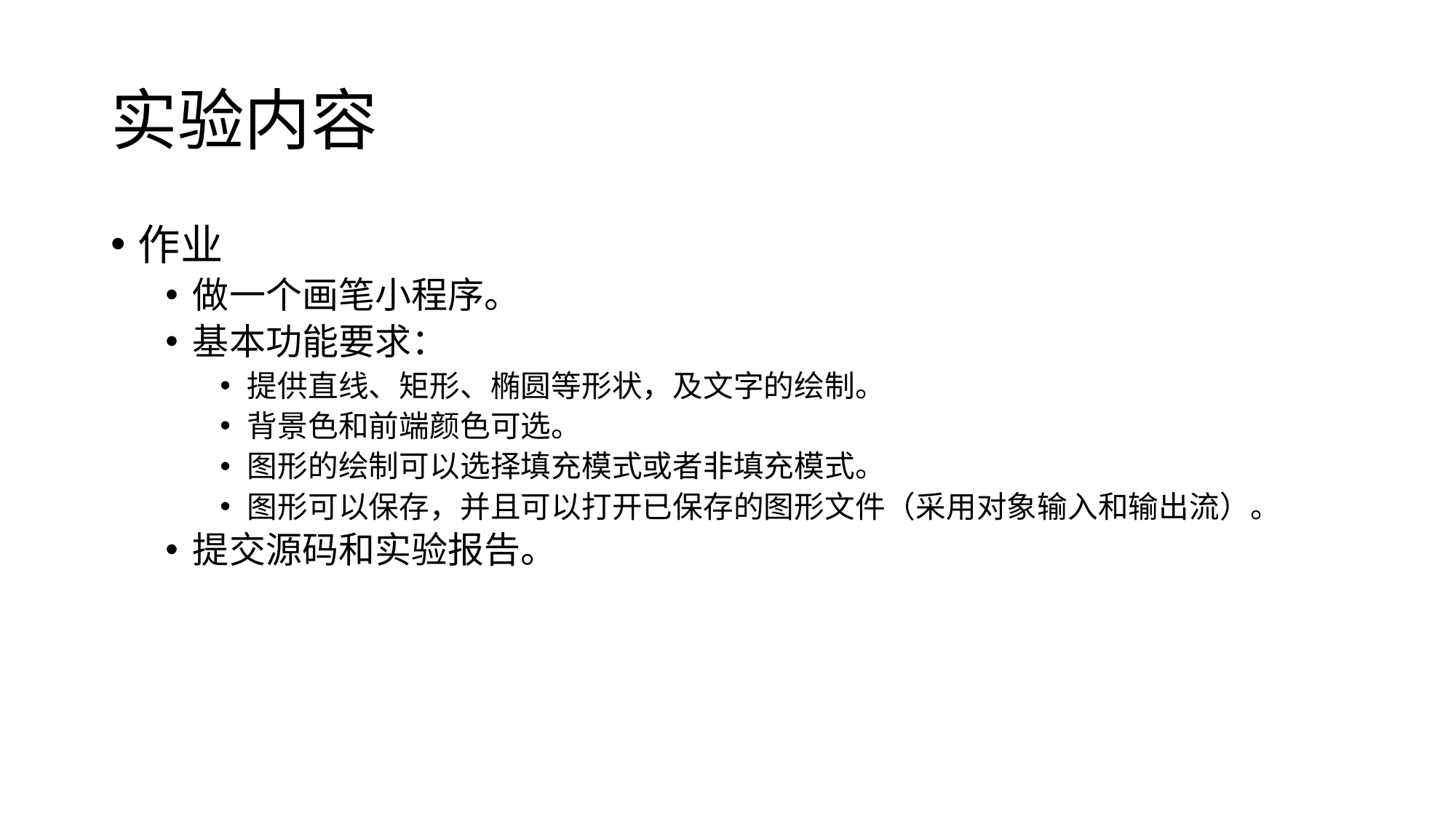

# 实验内容
作业
做一个画笔小程序。
基本功能要求：
提供直线、矩形、椭圆等形状，及文字的绘制。
背景色和前端颜色可选。
图形的绘制可以选择填充模式或者非填充模式。
图形可以保存，并且可以打开已保存的图形文件（采用对象输入和输出流）。
提交源码和实验报告。